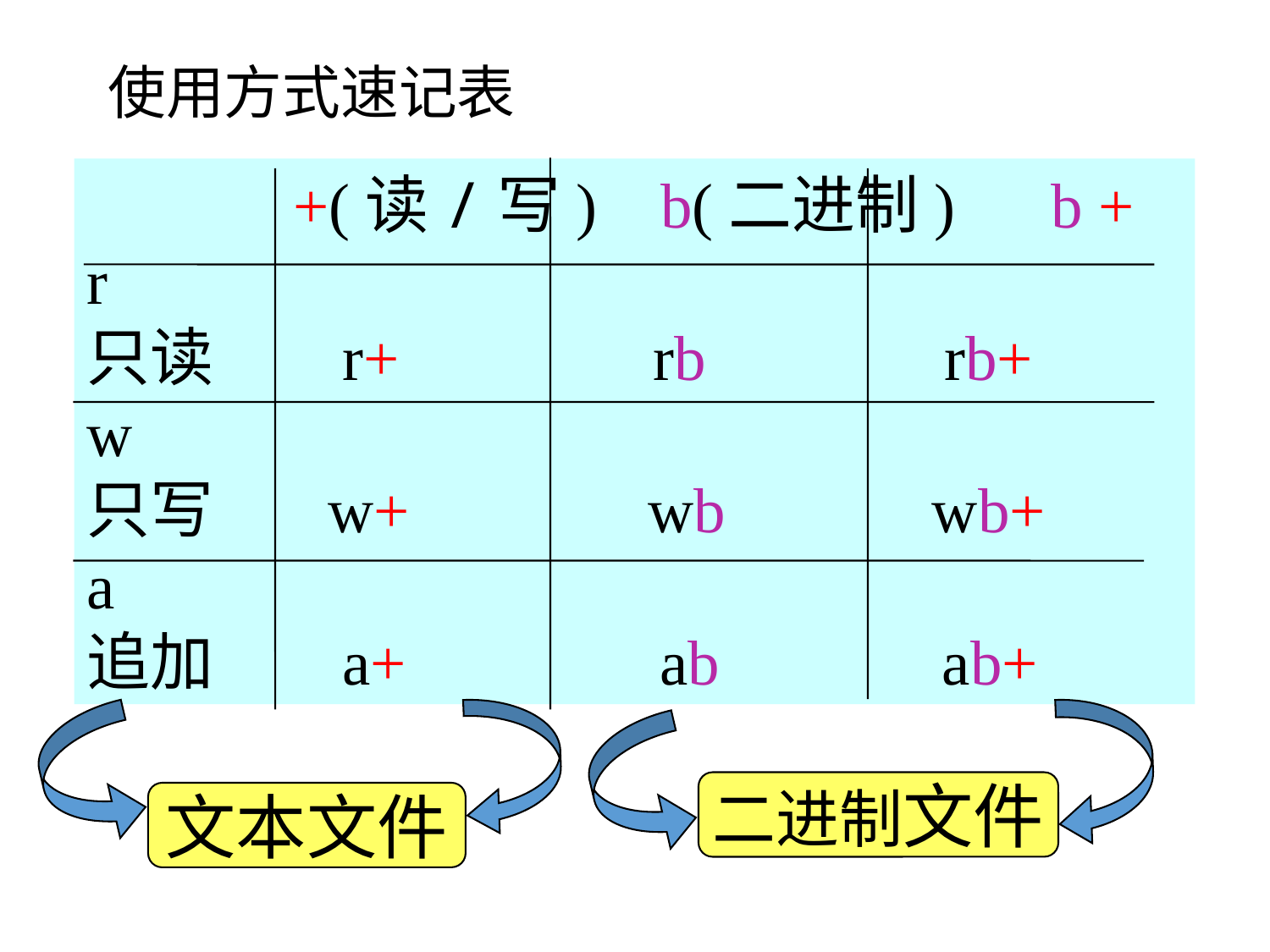

# 使用方式速记表
             +(读/写)    b(二进制)      b +
r
只读        r+                rb               rb+
w
只写       w+               wb             wb+
a
追加        a+                ab              ab+

二进制文件
文本文件